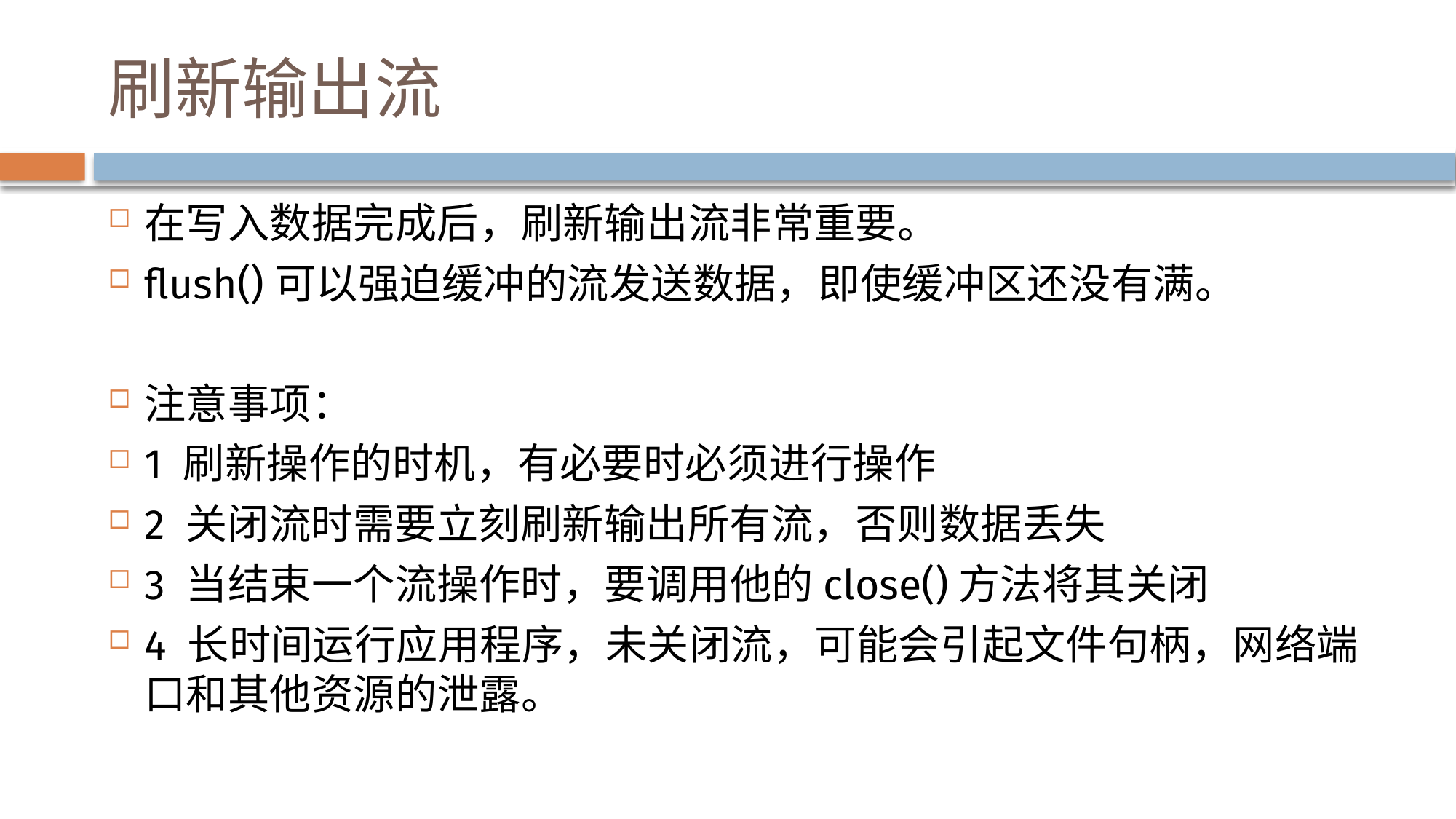

# 刷新输出流
在写入数据完成后，刷新输出流非常重要。
flush()可以强迫缓冲的流发送数据，即使缓冲区还没有满。

注意事项：
1 刷新操作的时机，有必要时必须进行操作
2 关闭流时需要立刻刷新输出所有流，否则数据丢失
3 当结束一个流操作时，要调用他的close()方法将其关闭
4 长时间运行应用程序，未关闭流，可能会引起文件句柄，网络端口和其他资源的泄露。